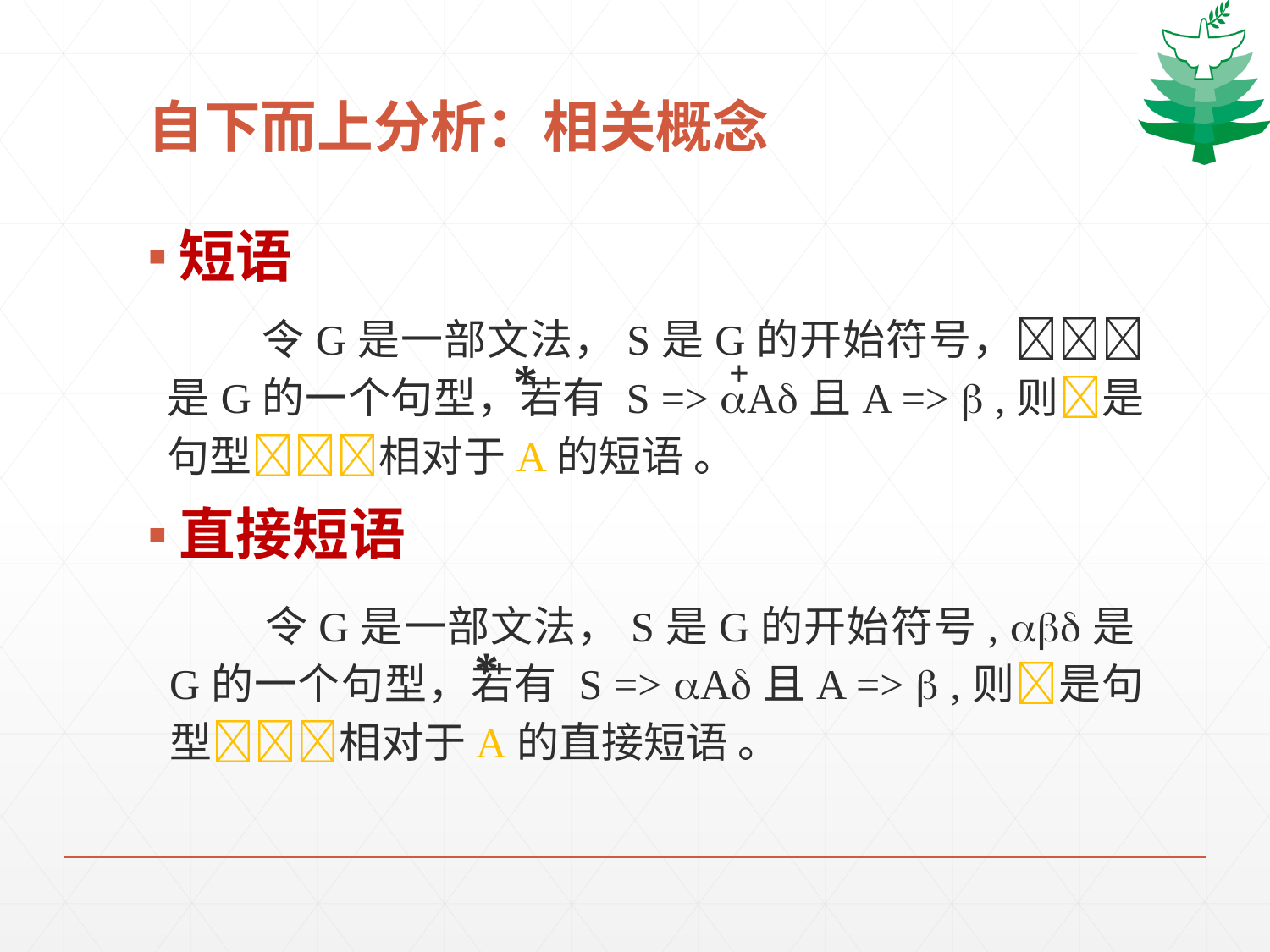

# 自下而上分析：相关概念
短语

直接短语
        令G是一部文法，S是G的开始符号，αβδ是G的一个句型，若有 S => αAδ且A => β ,则β是句型αβδ相对于A的短语 。
 *
 +
        令G是一部文法，S是G的开始符号, αβδ是G的一个句型，若有 S => αAδ且A => β ,则β是句型αβδ相对于A的直接短语 。
*